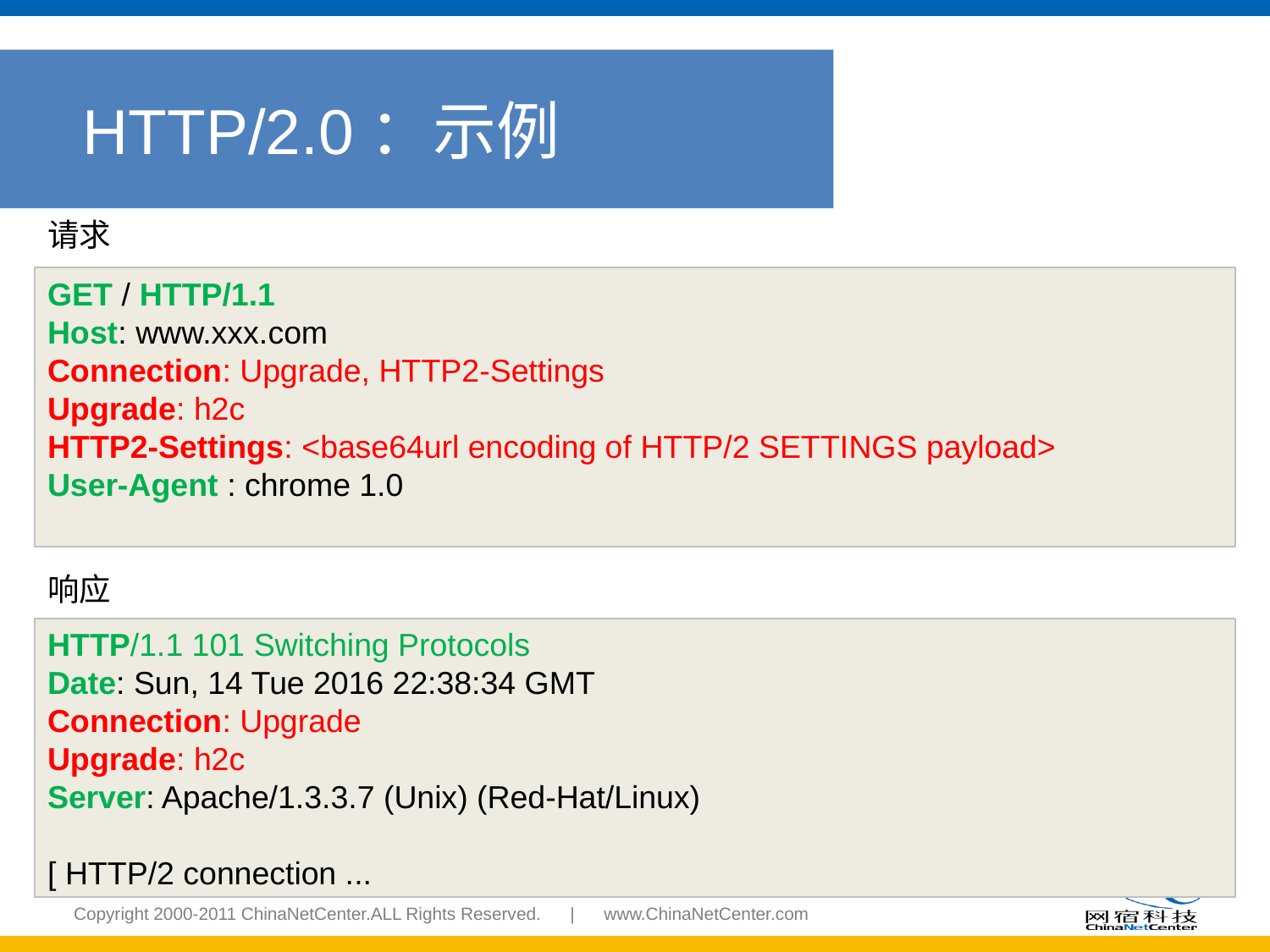

HTTP/2.0：示例
请求
GET / HTTP/1.1
Host: www.xxx.com
Connection: Upgrade, HTTP2-Settings
Upgrade: h2c
HTTP2-Settings: <base64url encoding of HTTP/2 SETTINGS payload>
User-Agent : chrome 1.0

响应
HTTP/1.1 101 Switching Protocols
Date: Sun, 14 Tue 2016 22:38:34 GMT
Connection: Upgrade
Upgrade: h2c
Server: Apache/1.3.3.7 (Unix) (Red-Hat/Linux)

[ HTTP/2 connection ...